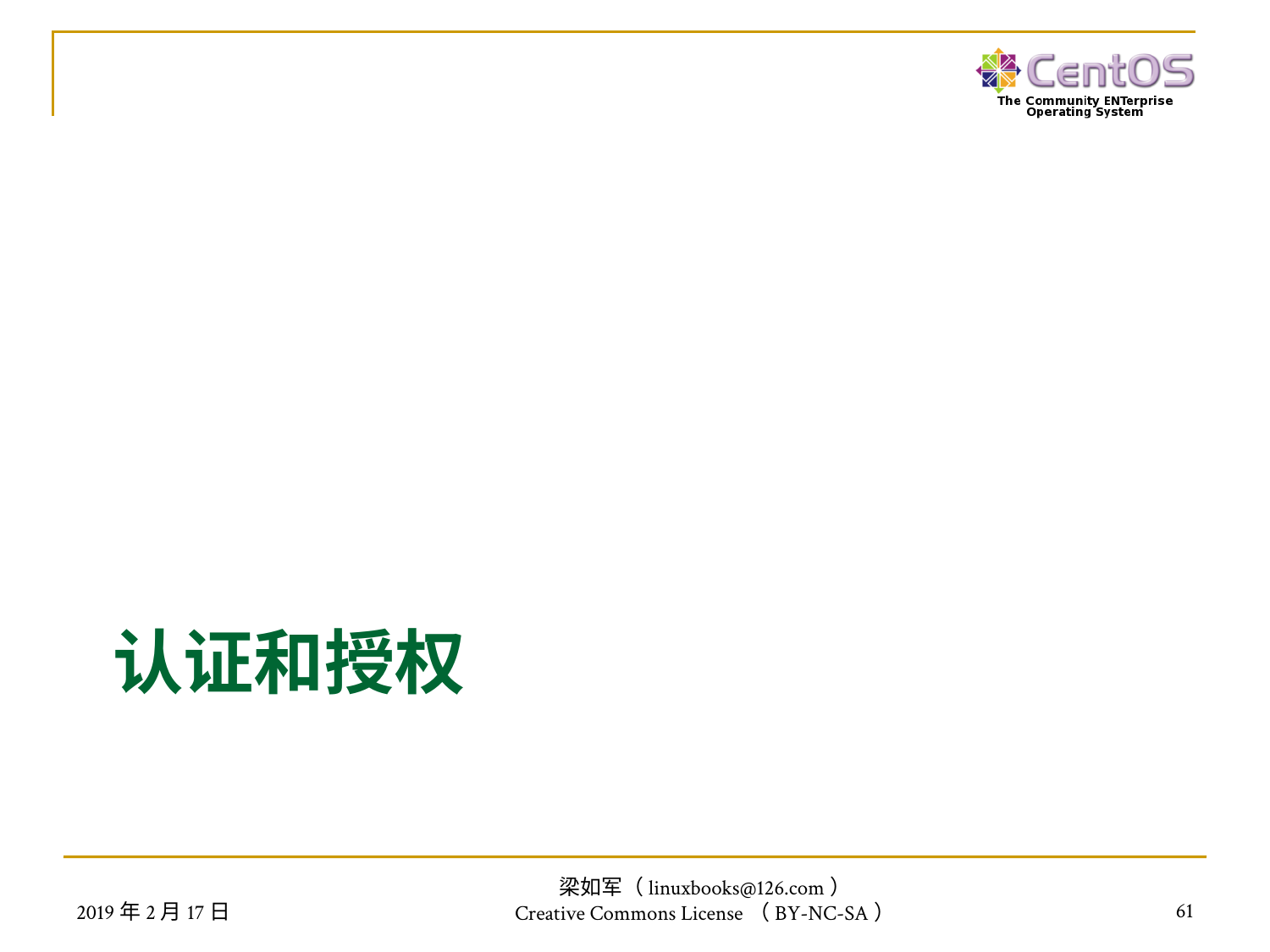

# 认证和授权
2019年2月17日
61
梁如军（linuxbooks@126.com）
Creative Commons License（BY-NC-SA）